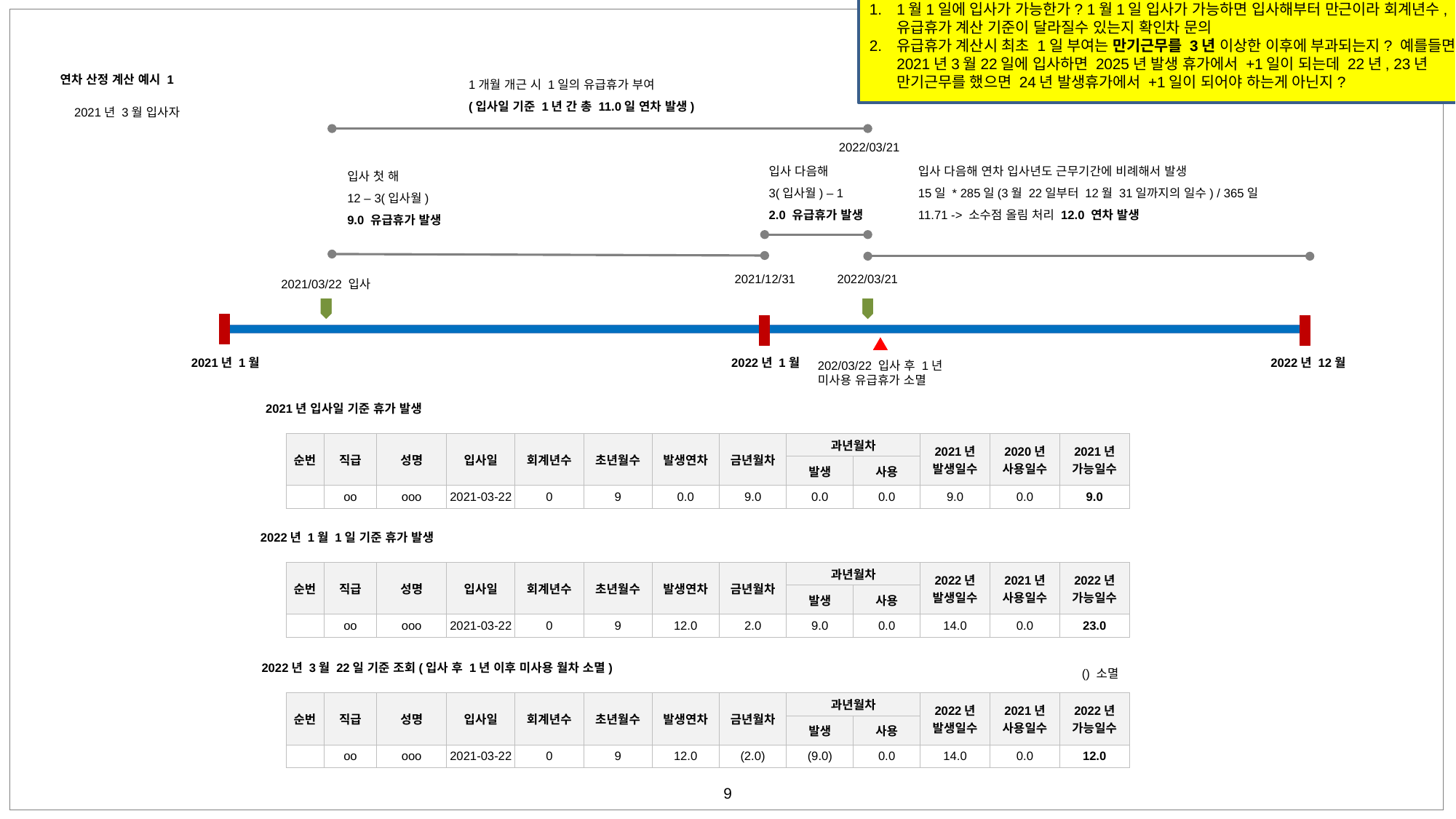

1월1일에 입사가 가능한가? 1월1일 입사가 가능하면 입사해부터 만근이라 회계년수, 유급휴가 계산 기준이 달라질수 있는지 확인차 문의
유급휴가 계산시 최초 1일 부여는 만기근무를 3년 이상한 이후에 부과되는지? 예를들면 2021년3월22일에 입사하면 2025년 발생 휴가에서 +1일이 되는데 22년, 23년 만기근무를 했으면 24년 발생휴가에서 +1일이 되어야 하는게 아닌지?

1개월 개근 시 1일의 유급휴가 부여
(입사일 기준 1년 간 총 11.0일 연차 발생)
연차 산정 계산 예시 1
2021년 3월 입사자
2022/03/21
입사 다음해
3(입사월) – 1
2.0 유급휴가 발생
입사 다음해 연차 입사년도 근무기간에 비례해서 발생
15일 * 285일(3월 22일부터 12월 31일까지의 일수) / 365일
11.71 -> 소수점 올림 처리 12.0 연차 발생
입사 첫 해
12 – 3(입사월)
9.0 유급휴가 발생
2022/03/21
2021/12/31
2021/03/22 입사

2021년 1월
2022년 1월

2022년 12월
202/03/22 입사 후 1년
미사용 유급휴가 소멸
2021년 입사일 기준 휴가 발생
| 순번 | 직급 | 성명 | 입사일 | 회계년수 | 초년월수 | 발생연차 | 금년월차 | 과년월차 |  | 2021년 발생일수 | 2020년 사용일수 | 2021년 가능일수 |
| --- | --- | --- | --- | --- | --- | --- | --- | --- | --- | --- | --- | --- |
|  |  |  |  |  |  |  |  | 발생 | 사용 |  |  |  |
|  | oo | ooo | 2021-03-22 | 0 | 9 | 0.0 | 9.0 | 0.0 | 0.0 | 9.0 | 0.0 | 9.0 |
2022년 1월 1일 기준 휴가 발생
| 순번 | 직급 | 성명 | 입사일 | 회계년수 | 초년월수 | 발생연차 | 금년월차 | 과년월차 |  | 2022년 발생일수 | 2021년 사용일수 | 2022년 가능일수 |
| --- | --- | --- | --- | --- | --- | --- | --- | --- | --- | --- | --- | --- |
|  |  |  |  |  |  |  |  | 발생 | 사용 |  |  |  |
|  | oo | ooo | 2021-03-22 | 0 | 9 | 12.0 | 2.0 | 9.0 | 0.0 | 14.0 | 0.0 | 23.0 |
2022년 3월 22일 기준 조회(입사 후 1년 이후 미사용 월차 소멸)
() 소멸
| 순번 | 직급 | 성명 | 입사일 | 회계년수 | 초년월수 | 발생연차 | 금년월차 | 과년월차 |  | 2022년 발생일수 | 2021년 사용일수 | 2022년 가능일수 |
| --- | --- | --- | --- | --- | --- | --- | --- | --- | --- | --- | --- | --- |
|  |  |  |  |  |  |  |  | 발생 | 사용 |  |  |  |
|  | oo | ooo | 2021-03-22 | 0 | 9 | 12.0 | (2.0) | (9.0) | 0.0 | 14.0 | 0.0 | 12.0 |